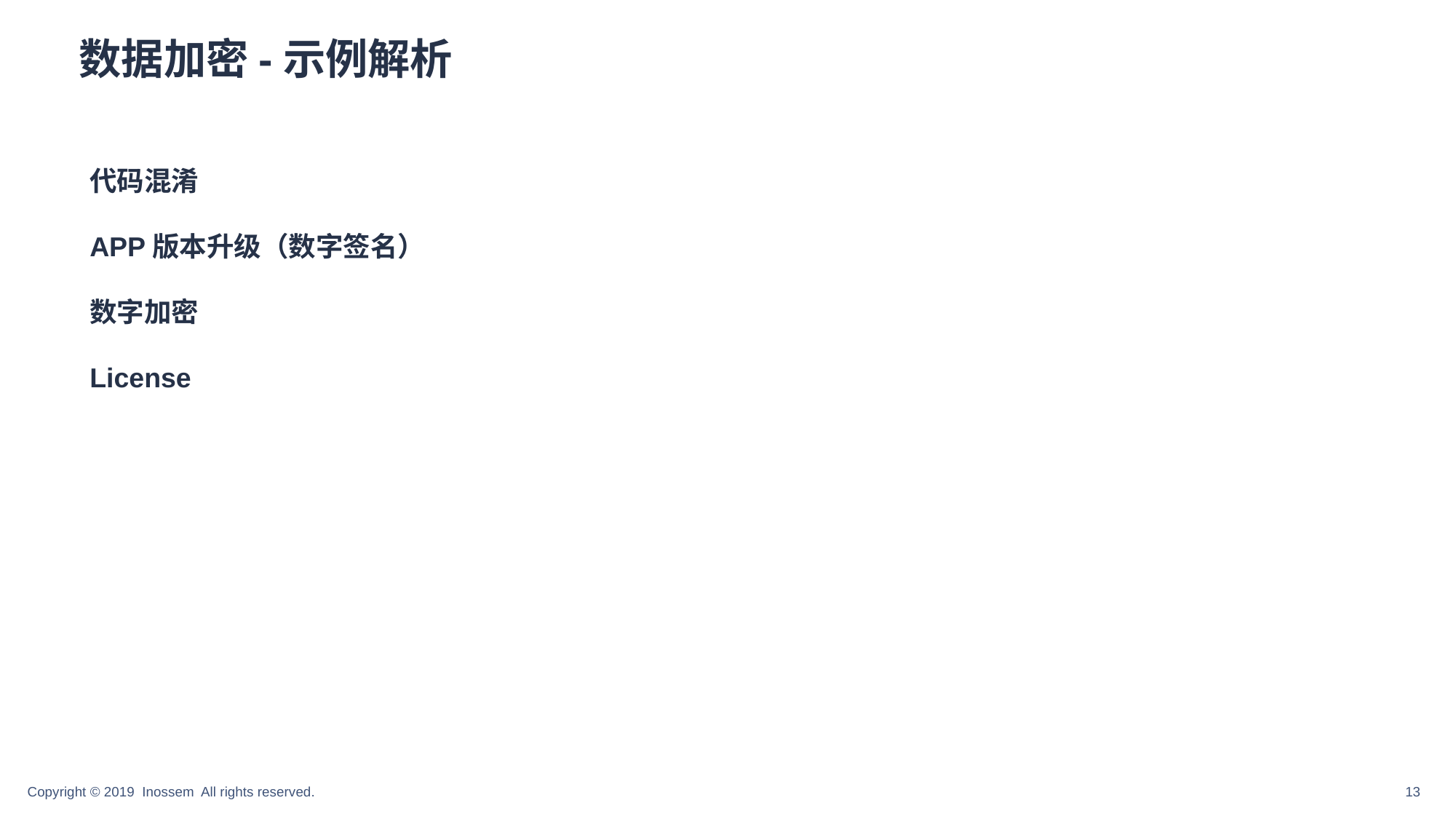

# 数据加密-示例解析
代码混淆

APP版本升级（数字签名）

数字加密

License
Copyright © 2019  Inossem  All rights reserved.
13